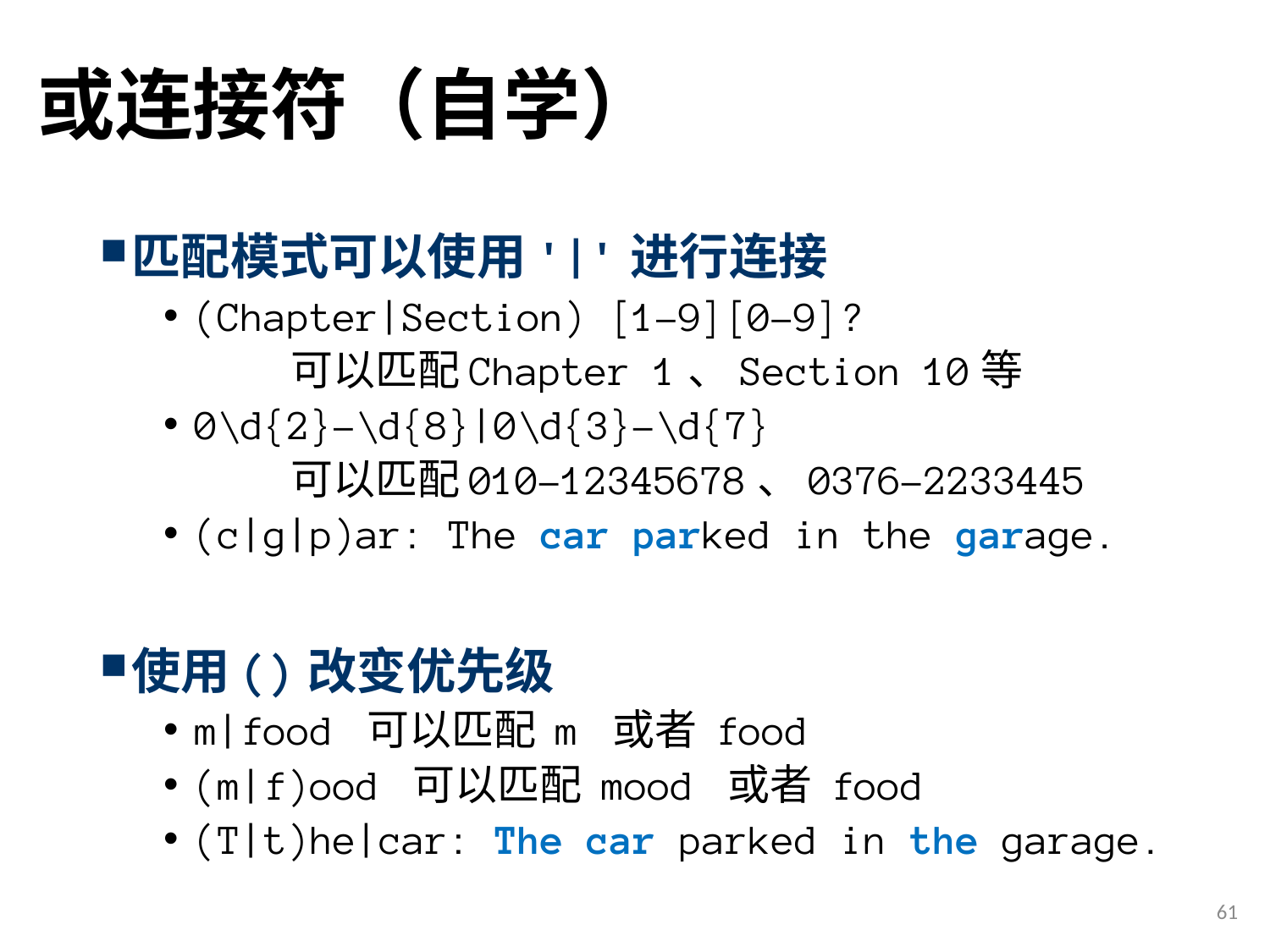

# 或连接符（自学）
匹配模式可以使用'|'进行连接
(Chapter|Section) [1-9][0-9]?
	可以匹配Chapter 1、Section 10等
0\d{2}-\d{8}|0\d{3}-\d{7}
	可以匹配010-12345678、0376-2233445
(c|g|p)ar: The car parked in the garage.

使用()改变优先级
m|food 可以匹配 m 或者 food
(m|f)ood 可以匹配 mood 或者 food
(T|t)he|car: The car parked in the garage.

61